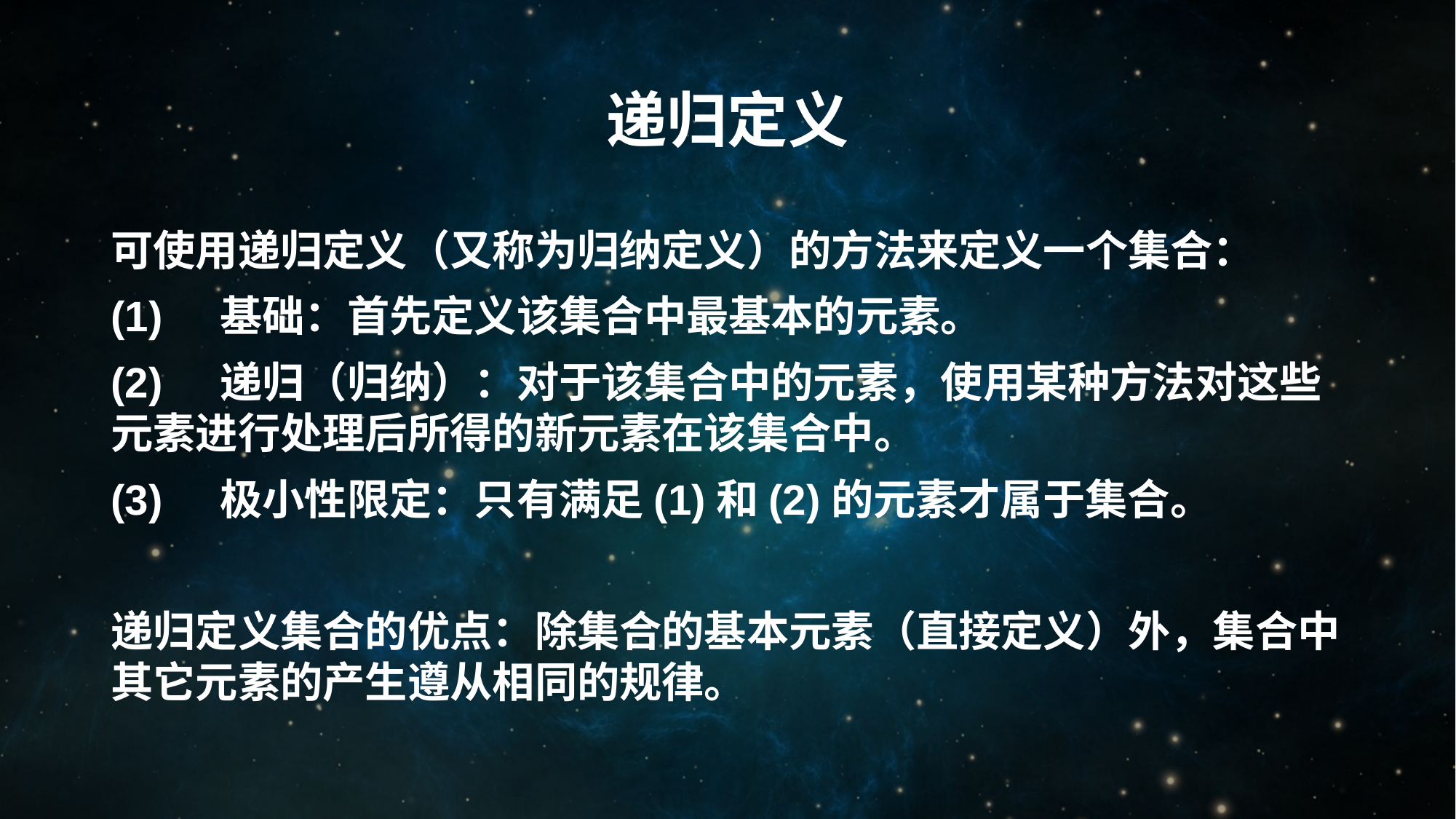

# 递归定义
可使用递归定义（又称为归纳定义）的方法来定义一个集合：
(1)	基础：首先定义该集合中最基本的元素。
(2)	递归（归纳）：对于该集合中的元素，使用某种方法对这些元素进行处理后所得的新元素在该集合中。
(3)	极小性限定：只有满足(1)和(2)的元素才属于集合。

递归定义集合的优点：除集合的基本元素（直接定义）外，集合中其它元素的产生遵从相同的规律。